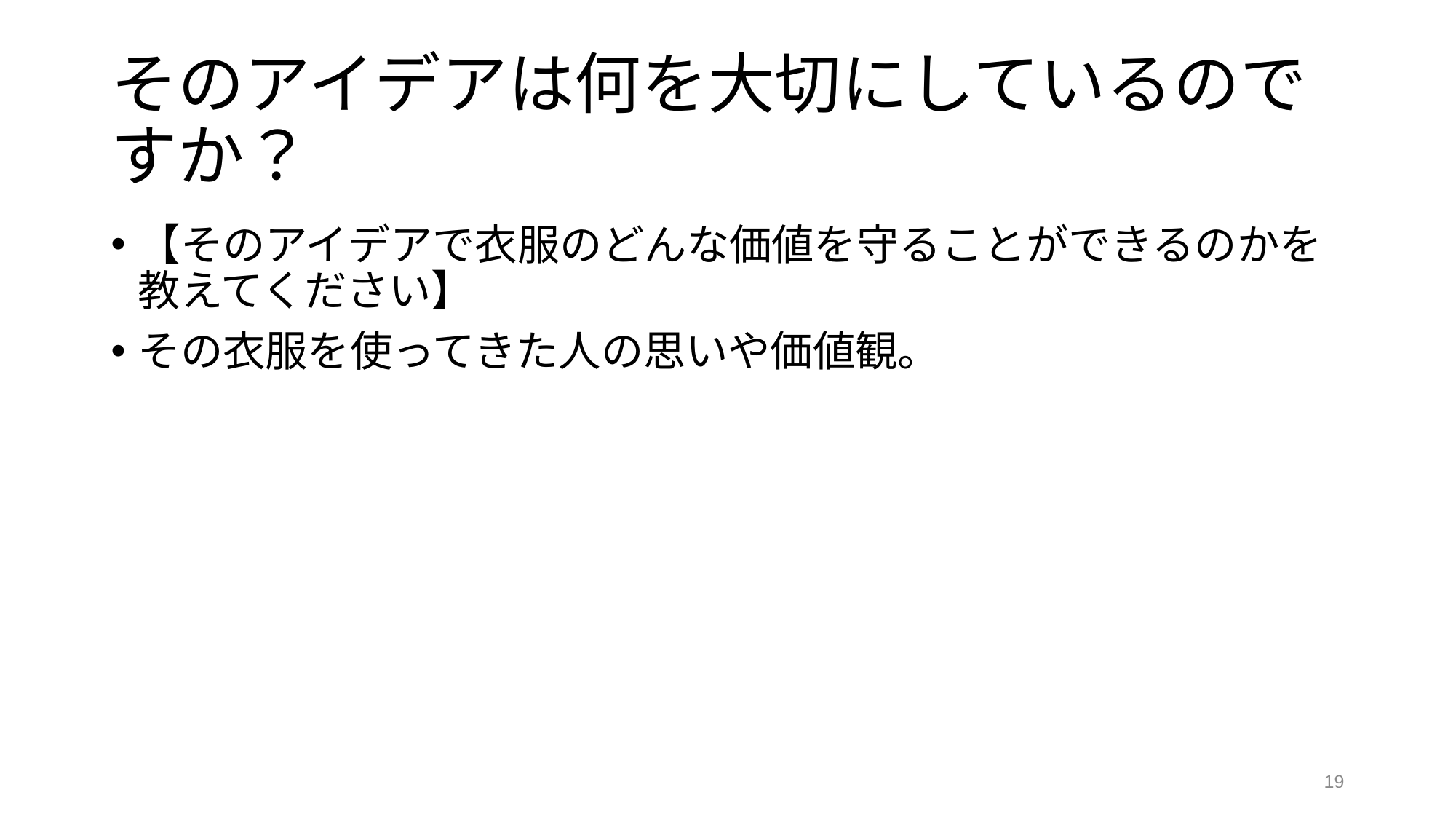

# そのアイデアは何を大切にしているのですか？
【そのアイデアで衣服のどんな価値を守ることができるのかを教えてください】
その衣服を使ってきた人の思いや価値観。
19